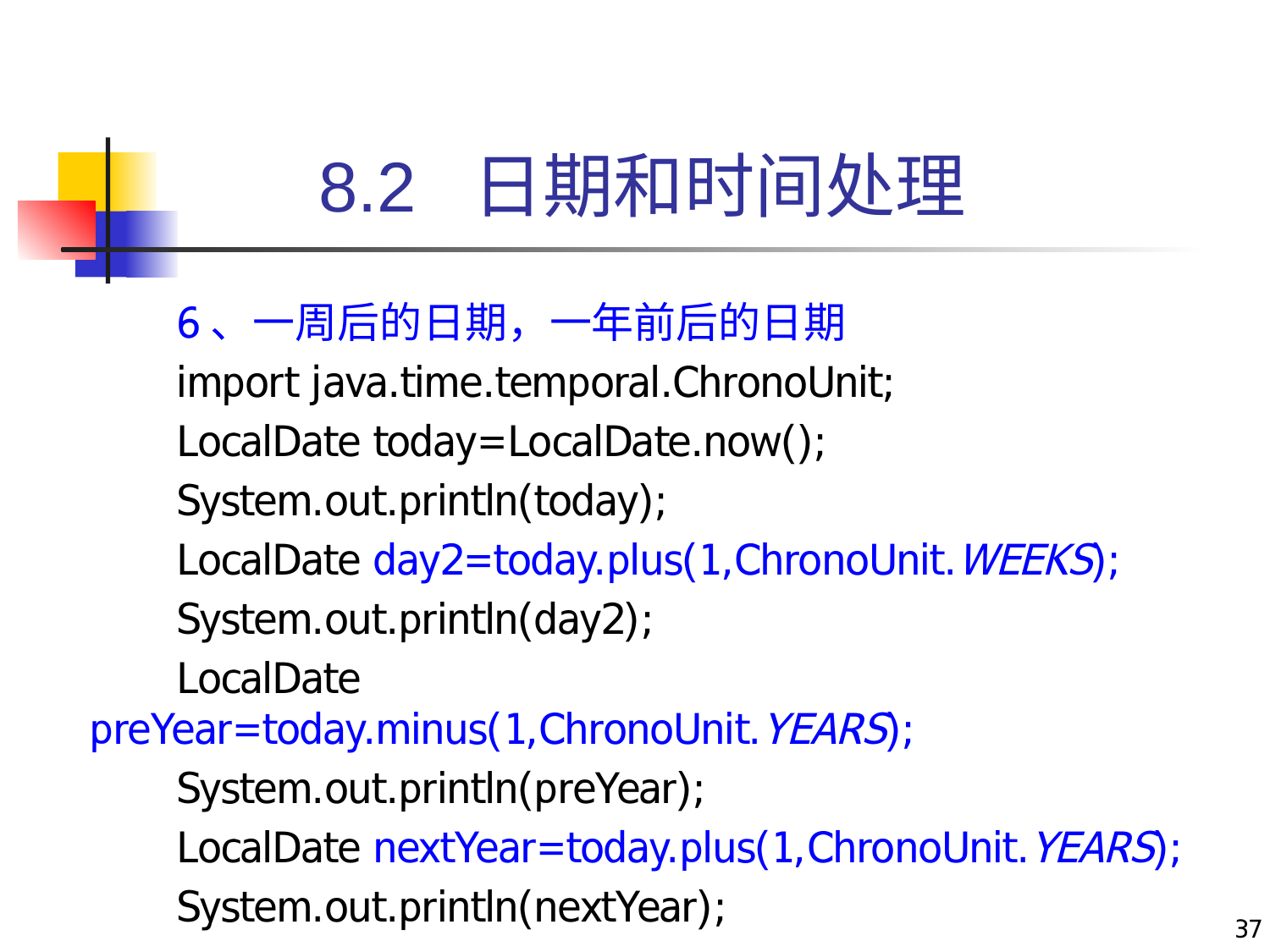

# 8.2  日期和时间处理
6、一周后的日期，一年前后的日期
import java.time.temporal.ChronoUnit;
LocalDate today=LocalDate.now();
System.out.println(today);
LocalDate day2=today.plus(1,ChronoUnit.WEEKS);
System.out.println(day2);
LocalDate preYear=today.minus(1,ChronoUnit.YEARS);
System.out.println(preYear);
LocalDate nextYear=today.plus(1,ChronoUnit.YEARS);
System.out.println(nextYear);
37